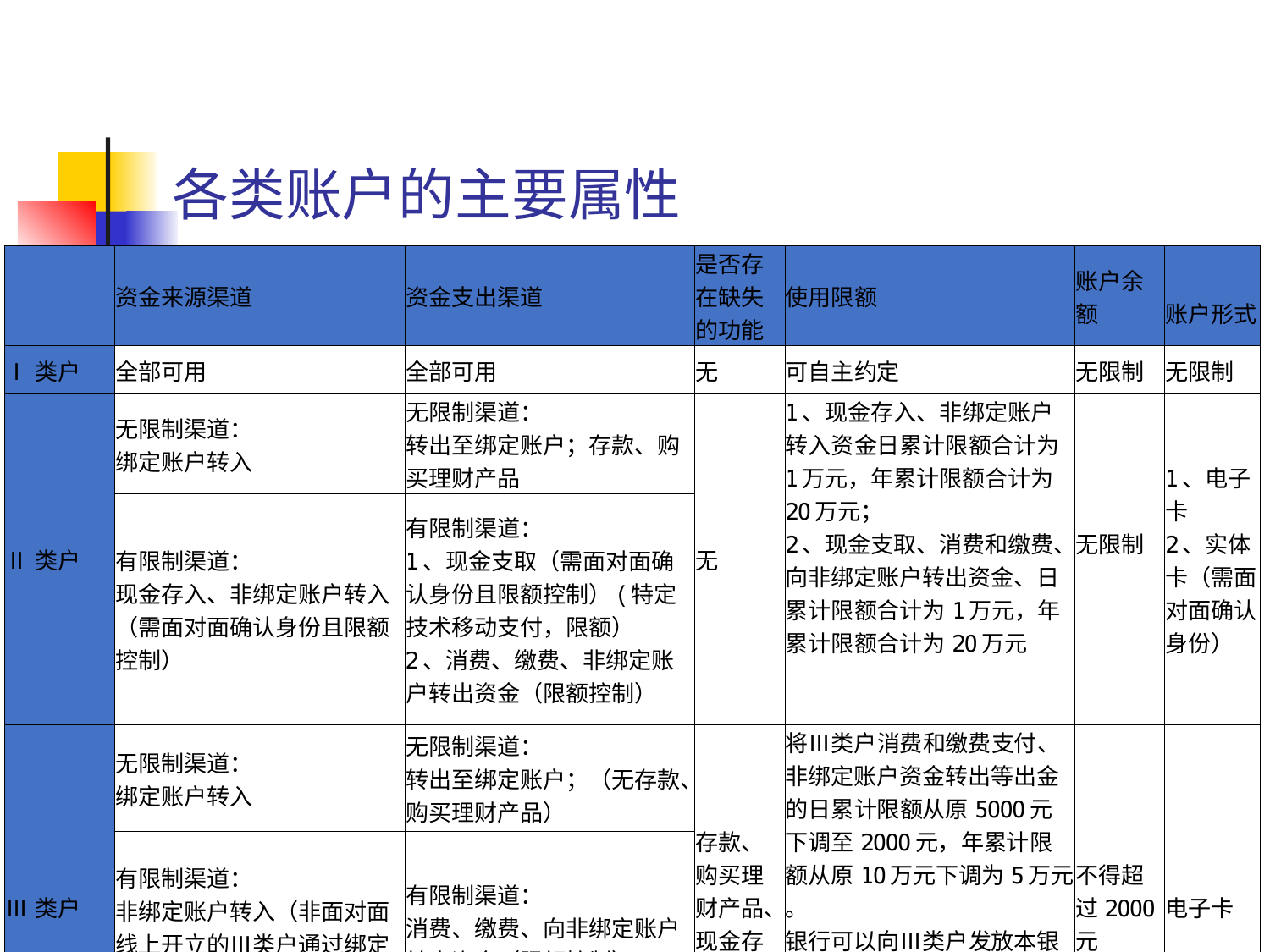

# 各类账户的主要属性
|  | 资金来源渠道 | 资金支出渠道 | 是否存在缺失的功能 | 使用限额 | 账户余额 | 账户形式 |
| --- | --- | --- | --- | --- | --- | --- |
| Ⅰ类户 | 全部可用 | 全部可用 | 无 | 可自主约定 | 无限制 | 无限制 |
| Ⅱ类户 | 无限制渠道： 绑定账户转入 | 无限制渠道： 转出至绑定账户；存款、购买理财产品 | 无 | 1、现金存入、非绑定账户转入资金日累计限额合计为1万元，年累计限额合计为20万元； 2、现金支取、消费和缴费、向非绑定账户转出资金、日累计限额合计为1万元，年累计限额合计为20万元 | 无限制 | 1、电子卡 2、实体卡（需面对面确认身份） |
|  | 有限制渠道： 现金存入、非绑定账户转入（需面对面确认身份且限额控制） | 有限制渠道： 1、现金支取（需面对面确认身份且限额控制）(特定技术移动支付，限额） 2、消费、缴费、非绑定账户转出资金（限额控制） |  |  |  |  |
| Ⅲ类户 | 无限制渠道： 绑定账户转入 | 无限制渠道： 转出至绑定账户；（无存款、购买理财产品） | 存款、购买理财产品、现金存取 | 将Ⅲ类户消费和缴费支付、非绑定账户资金转出等出金的日累计限额从原5000元下调至2000元，年累计限额从原10万元下调为5万元 。 银行可以向Ⅲ类户发放本银行小额消费贷款资金并通过Ⅲ类户还款，贷款资金归还不受出金限额控制。 | 不得超过2000元 | 电子卡 |
|  | 有限制渠道： 非绑定账户转入（非面对面线上开立的Ⅲ类户通过绑定账户入金后，或面对面核身后，才可接受非绑定账户入金 ）（无现金存入） | 有限制渠道： 消费、缴费、向非绑定账户转出资金（限额控制） （无现金支取,应用特定技术移动支付除外） |  |  |  |  |